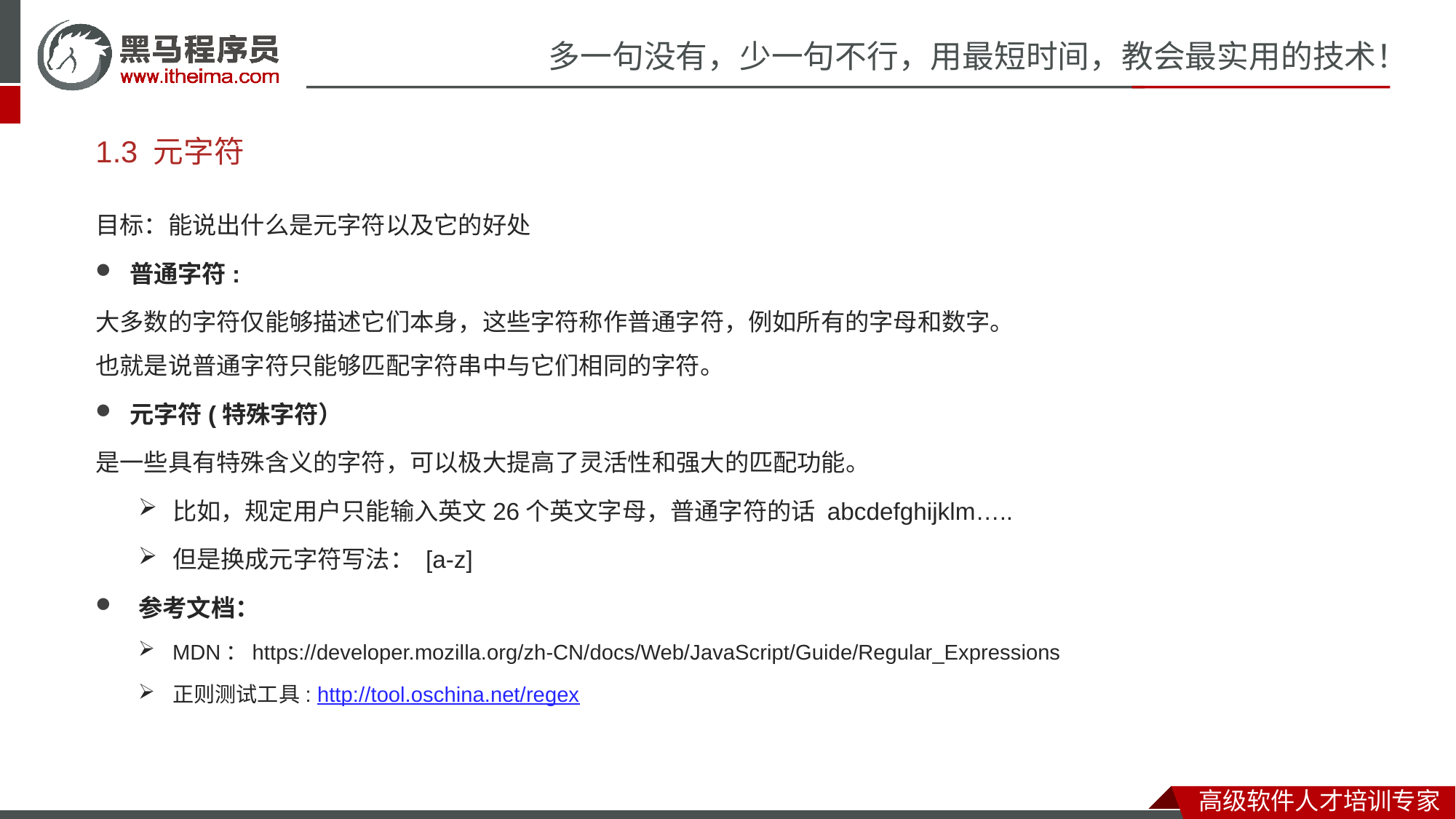

# 1.3 元字符
目标：能说出什么是元字符以及它的好处
普通字符:
大多数的字符仅能够描述它们本身，这些字符称作普通字符，例如所有的字母和数字。
也就是说普通字符只能够匹配字符串中与它们相同的字符。
元字符(特殊字符）
是一些具有特殊含义的字符，可以极大提高了灵活性和强大的匹配功能。
比如，规定用户只能输入英文26个英文字母，普通字符的话 abcdefghijklm…..
但是换成元字符写法： [a-z]
参考文档：
MDN：https://developer.mozilla.org/zh-CN/docs/Web/JavaScript/Guide/Regular_Expressions
正则测试工具: http://tool.oschina.net/regex